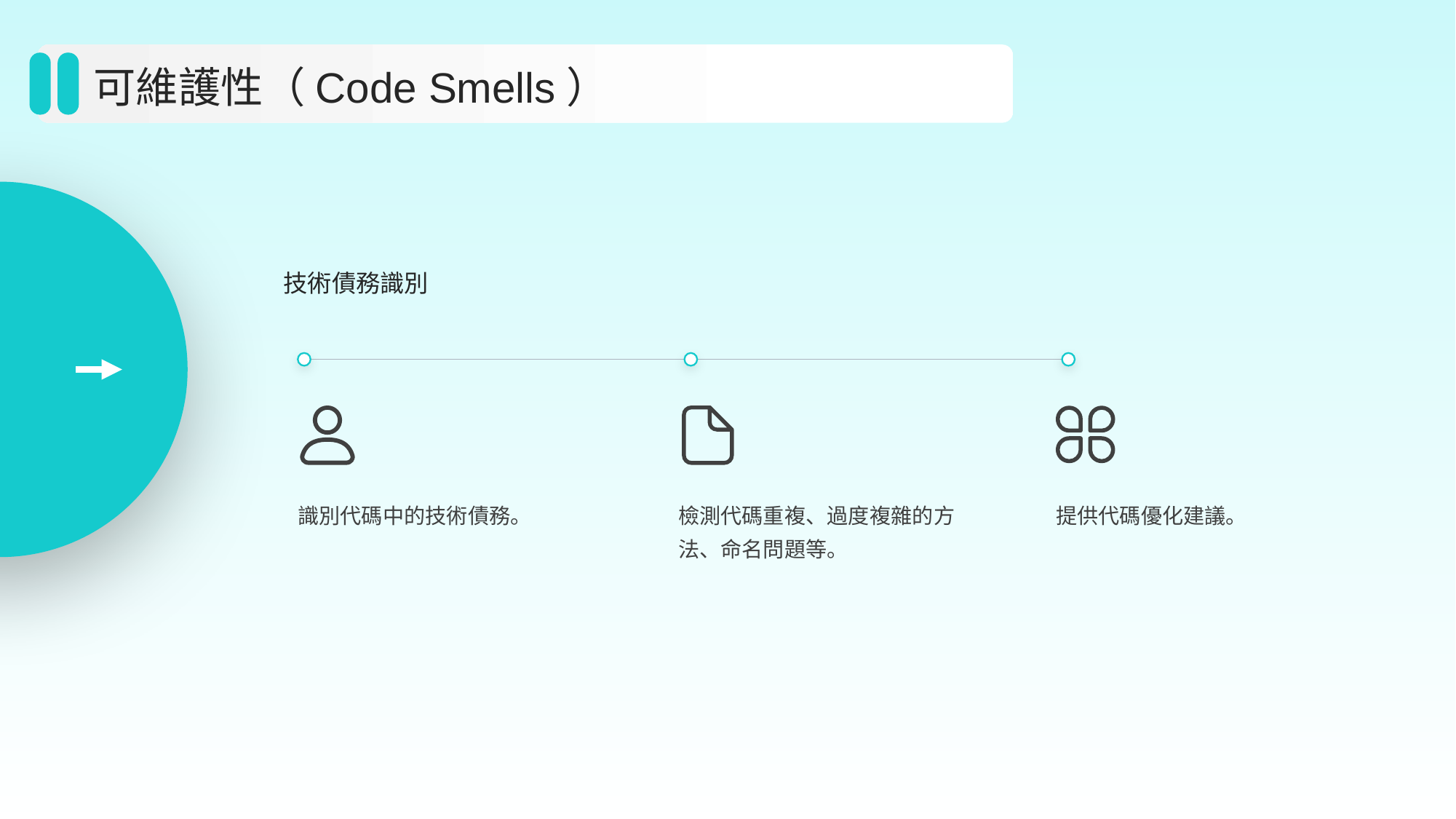

可維護性（Code Smells）

技術債務識別

檢測代碼重複、過度複雜的方法、命名問題等。
提供代碼優化建議。
識別代碼中的技術債務。